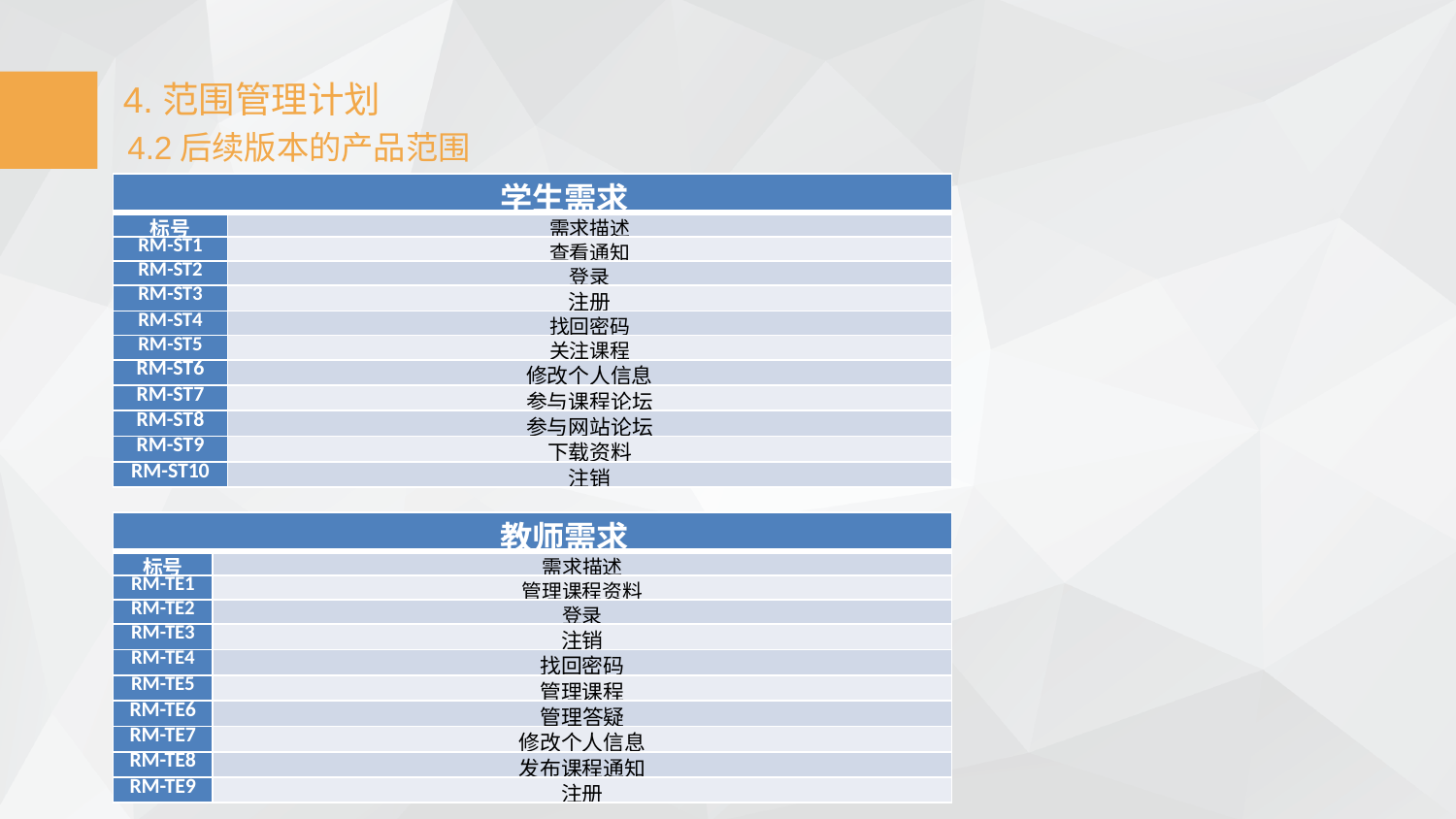

4.范围管理计划

4.2后续版本的产品范围
| 学生需求 |  |
| --- | --- |
| 标号 | 需求描述 |
| RM-ST1 | 查看通知 |
| RM-ST2 | 登录 |
| RM-ST3 | 注册 |
| RM-ST4 | 找回密码 |
| RM-ST5 | 关注课程 |
| RM-ST6 | 修改个人信息 |
| RM-ST7 | 参与课程论坛 |
| RM-ST8 | 参与网站论坛 |
| RM-ST9 | 下载资料 |
| RM-ST10 | 注销 |
| 教师需求 |  |
| --- | --- |
| 标号 | 需求描述 |
| RM-TE1 | 管理课程资料 |
| RM-TE2 | 登录 |
| RM-TE3 | 注销 |
| RM-TE4 | 找回密码 |
| RM-TE5 | 管理课程 |
| RM-TE6 | 管理答疑 |
| RM-TE7 | 修改个人信息 |
| RM-TE8 | 发布课程通知 |
| RM-TE9 | 注册 |